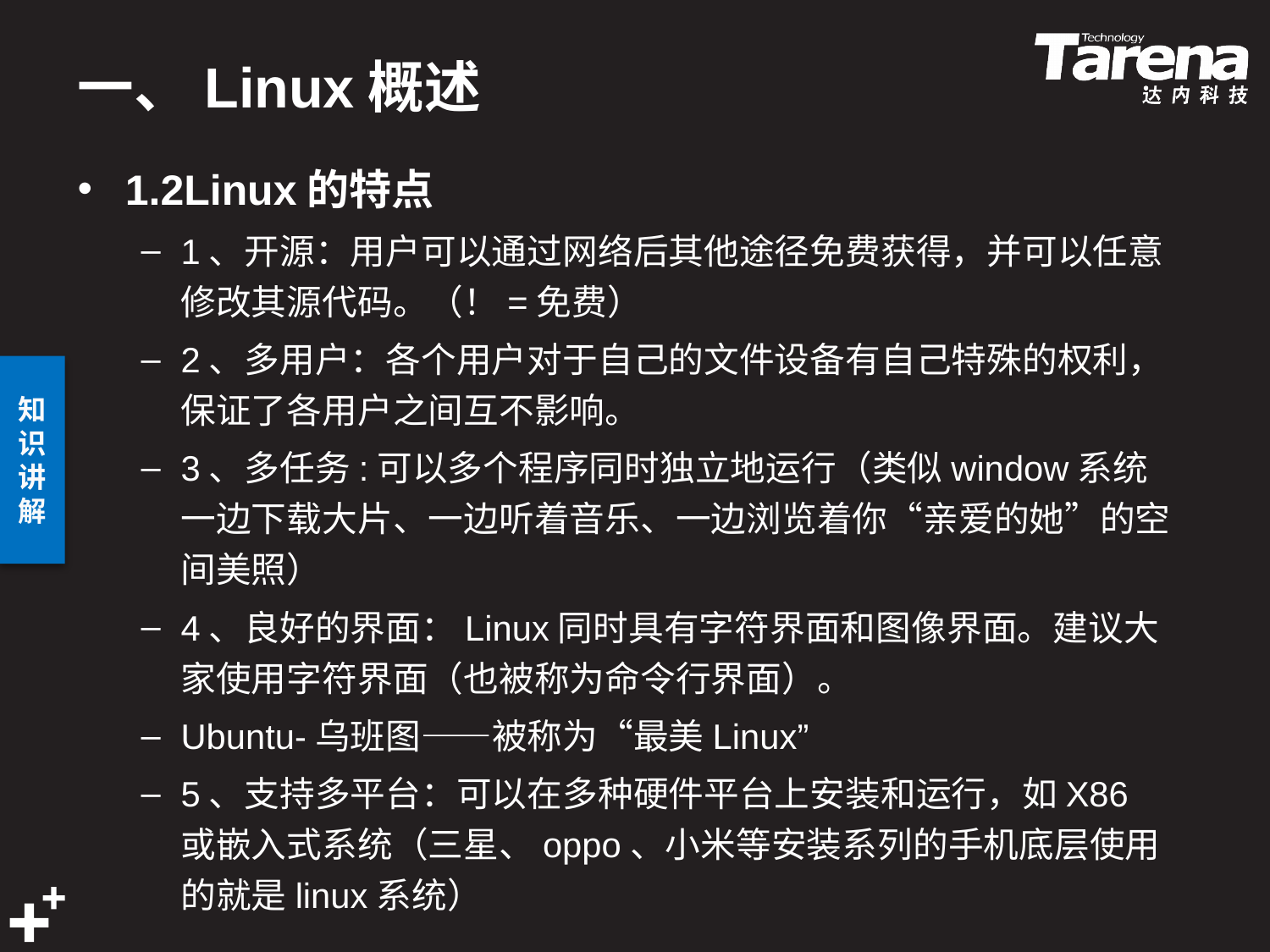

# 一、Linux概述
1.2Linux的特点
1、开源：用户可以通过网络后其他途径免费获得，并可以任意修改其源代码。（！=免费）
2、多用户：各个用户对于自己的文件设备有自己特殊的权利，保证了各用户之间互不影响。
3、多任务:可以多个程序同时独立地运行（类似window系统一边下载大片、一边听着音乐、一边浏览着你“亲爱的她”的空间美照）
4、良好的界面：Linux同时具有字符界面和图像界面。建议大家使用字符界面（也被称为命令行界面）。
Ubuntu-乌班图——被称为“最美Linux”
5、支持多平台：可以在多种硬件平台上安装和运行，如X86或嵌入式系统（三星、oppo、小米等安装系列的手机底层使用的就是linux系统）